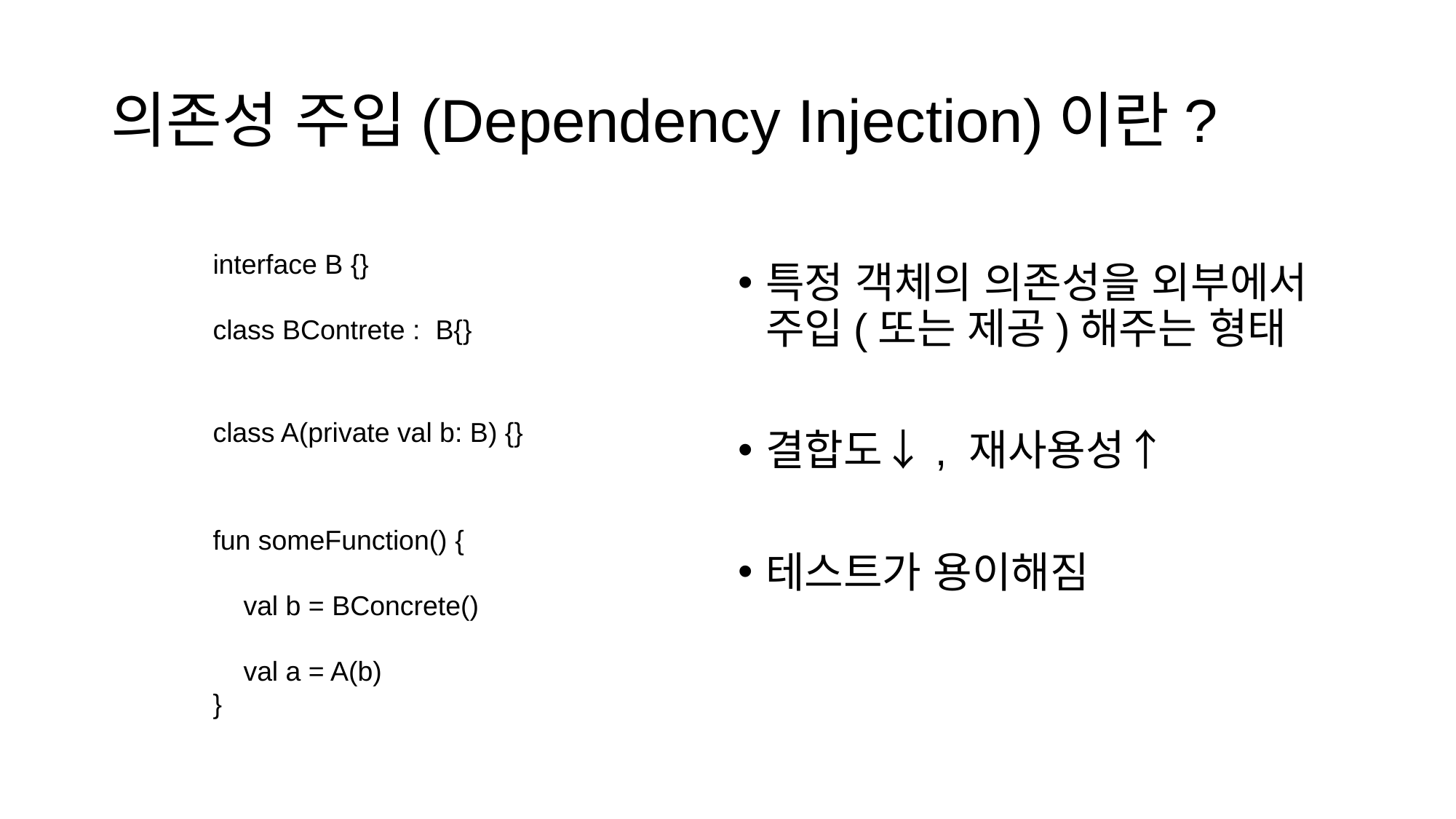

# 의존성 주입(Dependency Injection)이란?
interface B {}

class BContrete :  B{}
특정 객체의 의존성을 외부에서 주입(또는 제공)해주는 형태

결합도↓, 재사용성↑

테스트가 용이해짐
class A(private val b: B) {}
fun someFunction() {

    val b = BConcrete()

    val a = A(b)
}